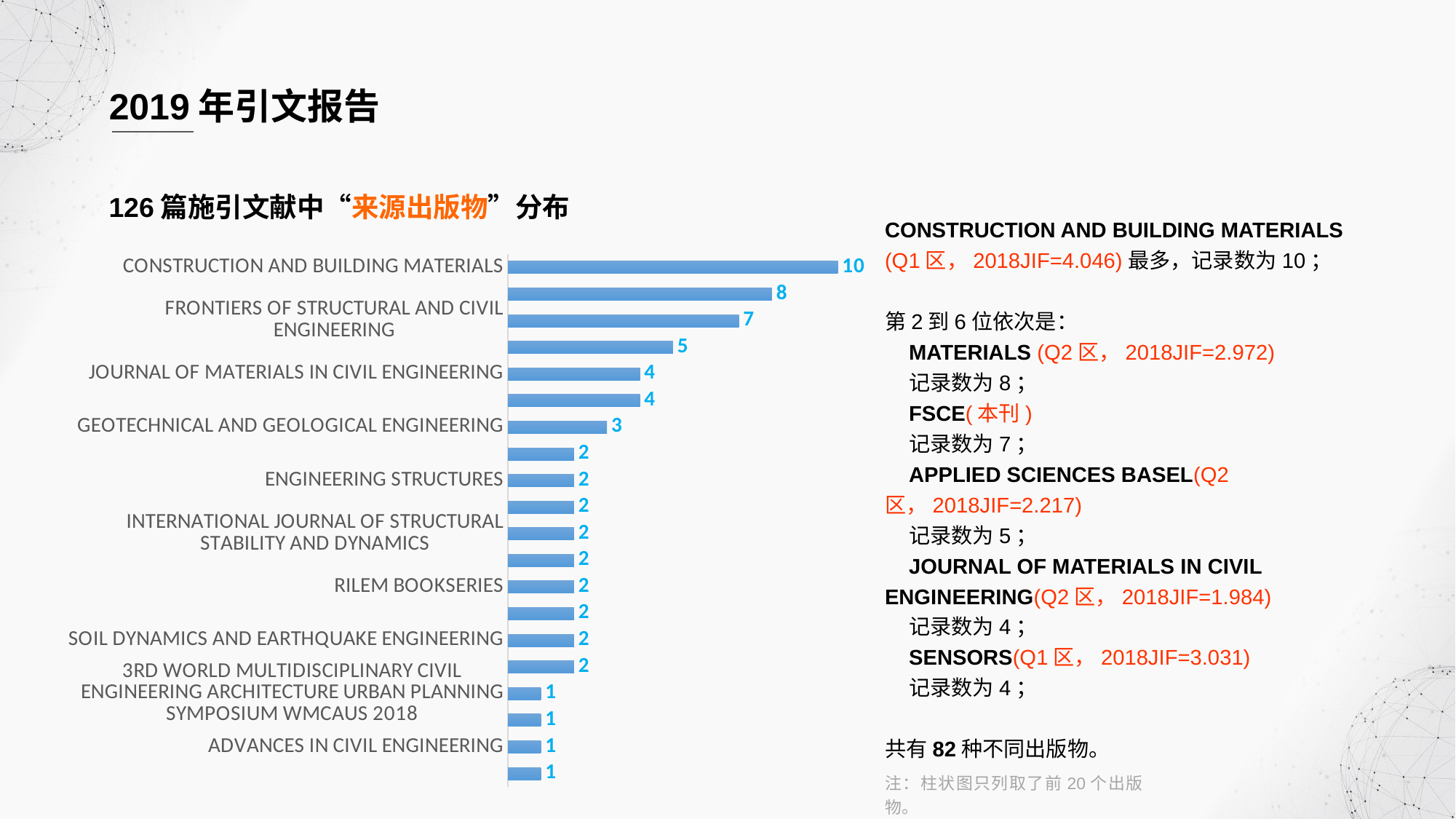

2019年引文报告
126篇施引文献中“来源出版物”分布
CONSTRUCTION AND BUILDING MATERIALS
(Q1区，2018JIF=4.046)最多，记录数为10；

第2到6位依次是：
    MATERIALS (Q2区，2018JIF=2.972)
    记录数为8；
    FSCE(本刊)
    记录数为7；
    APPLIED SCIENCES BASEL(Q2区，2018JIF=2.217)
    记录数为5；
    JOURNAL OF MATERIALS IN CIVIL        ENGINEERING(Q2区，2018JIF=1.984)
    记录数为4；
    SENSORS(Q1区，2018JIF=3.031)
    记录数为4；

共有82种不同出版物。

### Chart

| Category |  |
|---|---|
| CONSTRUCTION AND BUILDING MATERIALS | 10.0 |
| MATERIALS | 8.0 |
| FRONTIERS OF STRUCTURAL AND CIVIL ENGINEERING | 7.0 |
| APPLIED SCIENCES BASEL | 5.0 |
| JOURNAL OF MATERIALS IN CIVIL ENGINEERING | 4.0 |
| SENSORS | 4.0 |
| GEOTECHNICAL AND GEOLOGICAL ENGINEERING | 3.0 |
| ADVANCES IN MATERIALS SCIENCE AND ENGINEERING | 2.0 |
| ENGINEERING STRUCTURES | 2.0 |
| FIRST RILEM INTERNATIONAL CONFERENCE ON CONCRETE AND DIGITAL FABRICATION DIGITAL CONCRETE 2018 | 2.0 |
| INTERNATIONAL JOURNAL OF STRUCTURAL STABILITY AND DYNAMICS | 2.0 |
| KSCE JOURNAL OF CIVIL ENGINEERING | 2.0 |
| RILEM BOOKSERIES | 2.0 |
| ROAD MATERIALS AND PAVEMENT DESIGN | 2.0 |
| SOIL DYNAMICS AND EARTHQUAKE ENGINEERING | 2.0 |
| SUSTAINABILITY | 2.0 |
| 3RD WORLD MULTIDISCIPLINARY CIVIL ENGINEERING ARCHITECTURE URBAN PLANNING SYMPOSIUM WMCAUS 2018 | 1.0 |
| ACTA MECHANICA | 1.0 |
| ADVANCES IN CIVIL ENGINEERING | 1.0 |
| ADVANCES IN INTELLIGENT SYSTEMS AND COMPUTING | 1.0 |
注：柱状图只列取了前20个出版物。